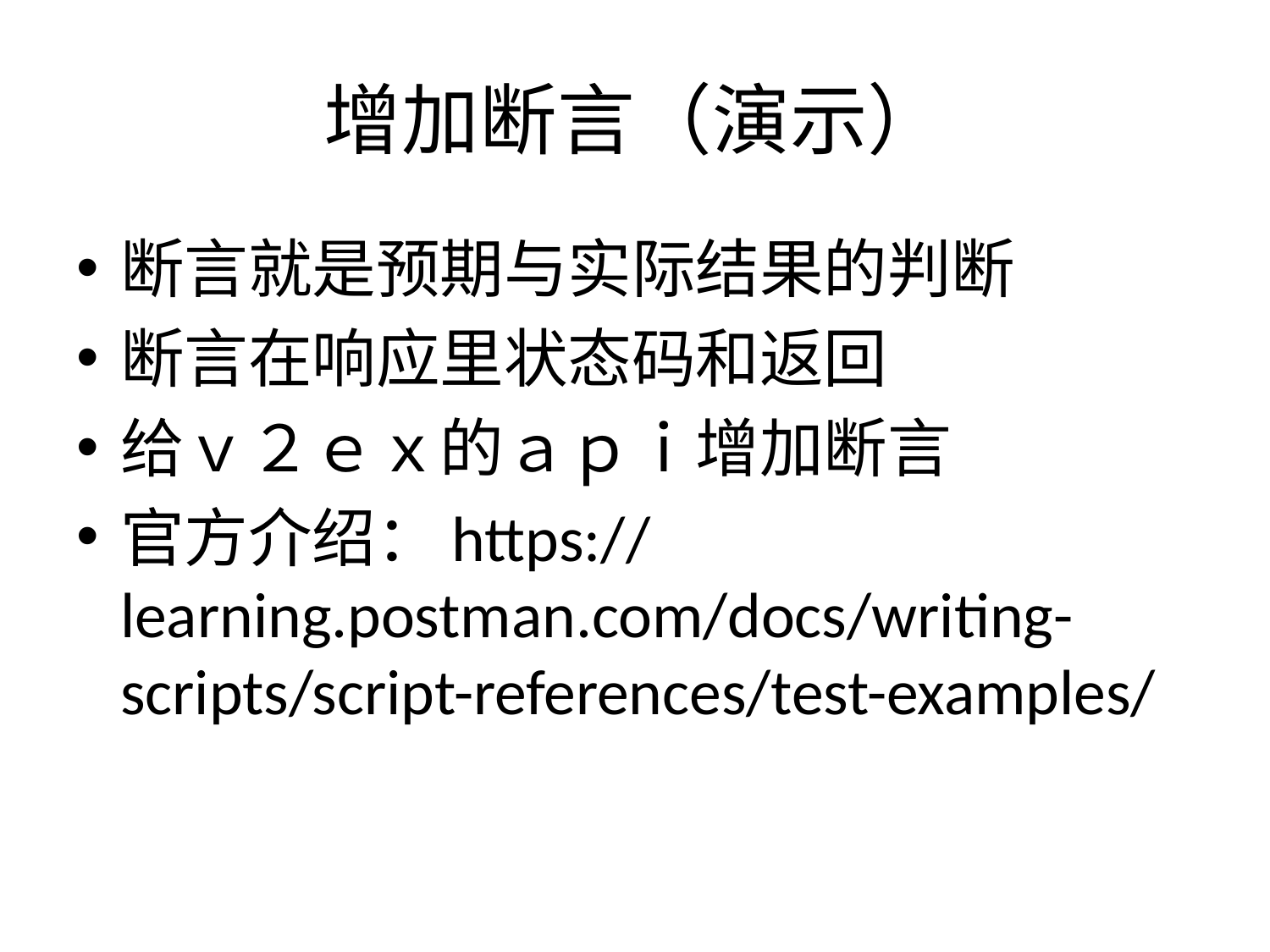

# 增加断言（演示）
断言就是预期与实际结果的判断
断言在响应里状态码和返回
给ｖ２ｅｘ的ａｐｉ增加断言
官方介绍：https://learning.postman.com/docs/writing-scripts/script-references/test-examples/